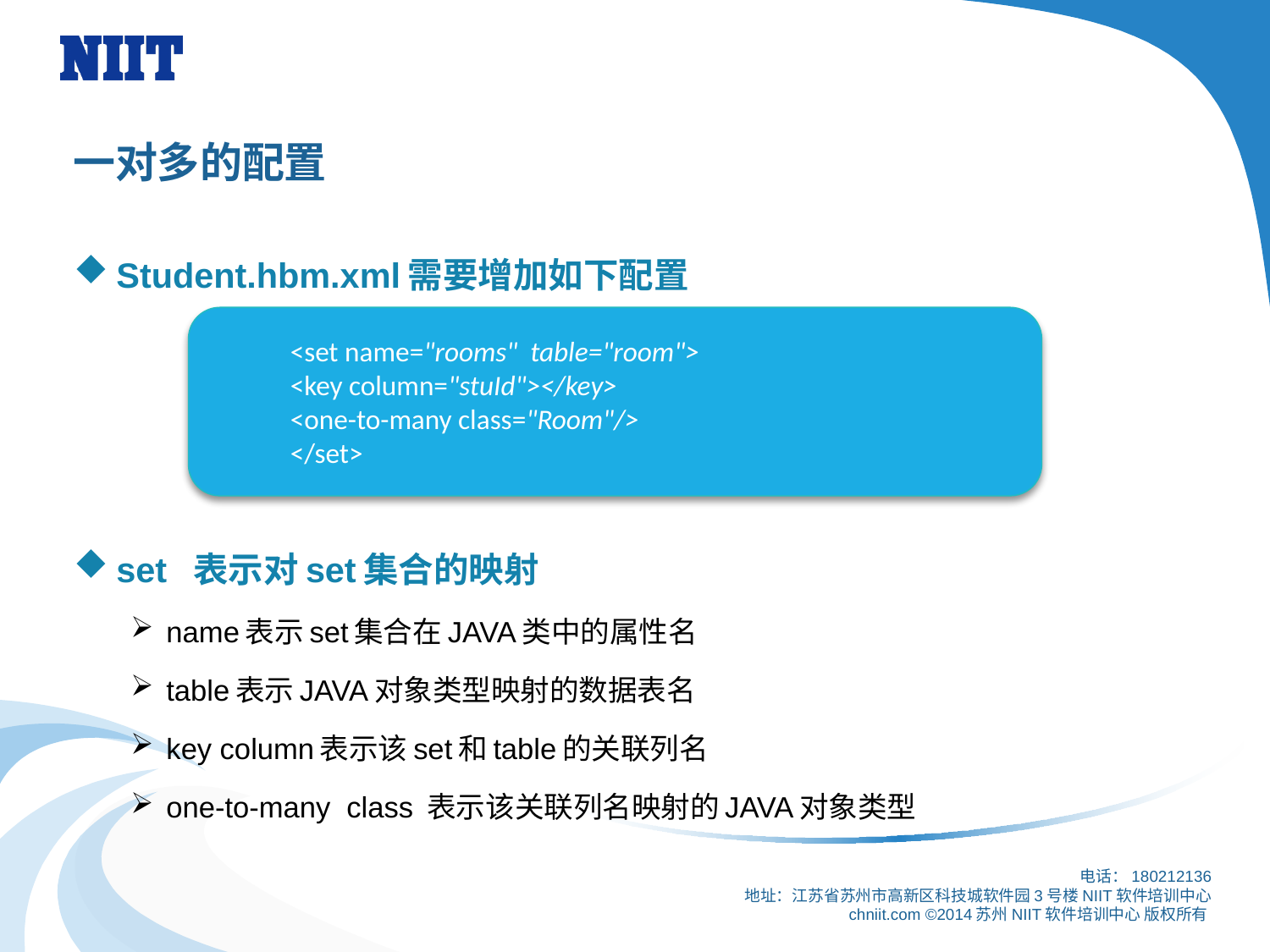

# 一对多的配置
Student.hbm.xml需要增加如下配置

set  表示对set集合的映射
name表示set集合在JAVA类中的属性名
table表示JAVA对象类型映射的数据表名
key column表示该set和table的关联列名
one-to-many  class 表示该关联列名映射的JAVA对象类型

<set name="rooms"  table="room">
<key column="stuId"></key>
<one-to-many class="Room"/>
</set>